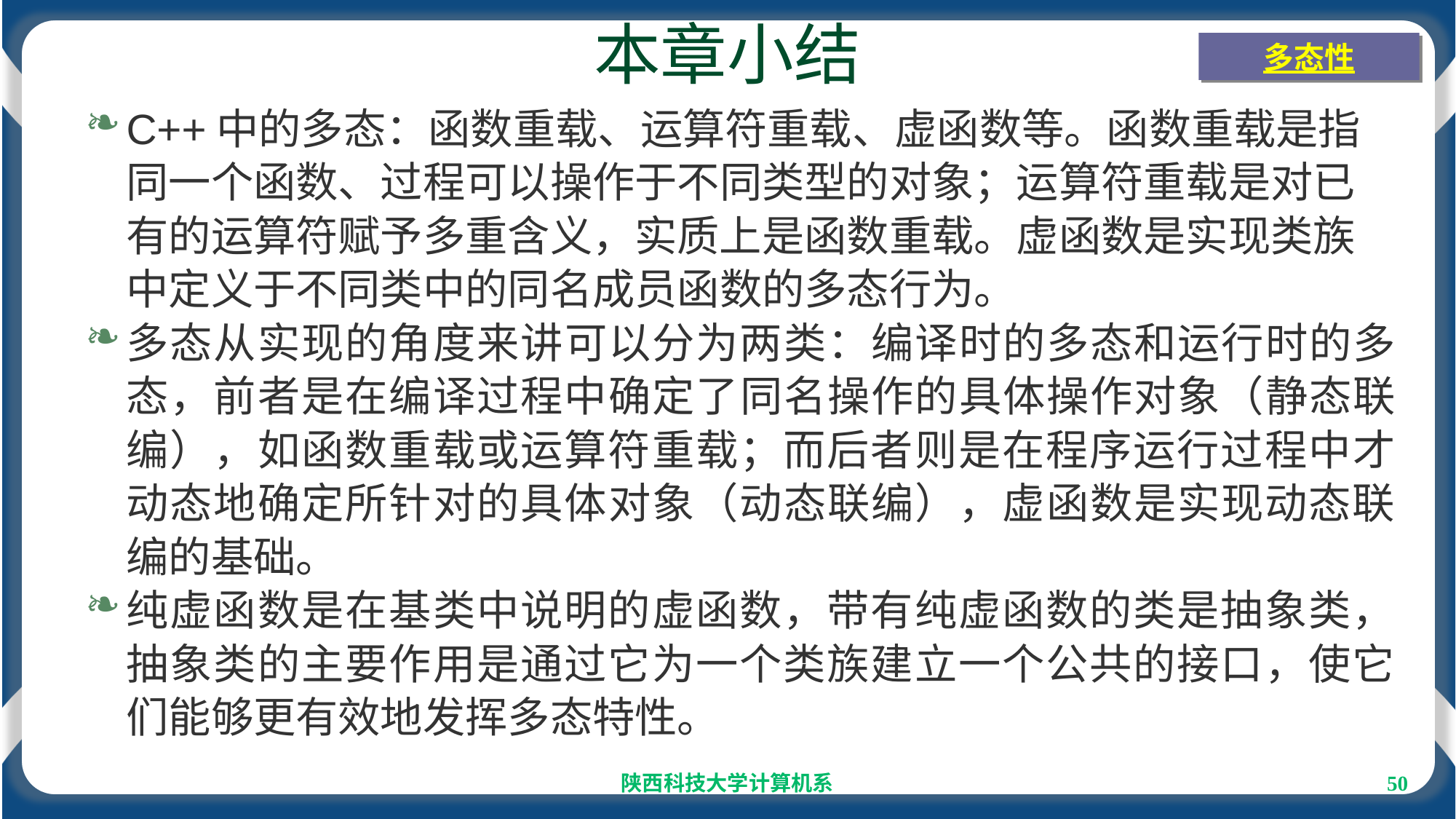

# 本章小结
多态性
C++中的多态：函数重载、运算符重载、虚函数等。函数重载是指同一个函数、过程可以操作于不同类型的对象；运算符重载是对已有的运算符赋予多重含义，实质上是函数重载。虚函数是实现类族中定义于不同类中的同名成员函数的多态行为。
多态从实现的角度来讲可以分为两类：编译时的多态和运行时的多态，前者是在编译过程中确定了同名操作的具体操作对象（静态联编），如函数重载或运算符重载；而后者则是在程序运行过程中才动态地确定所针对的具体对象（动态联编），虚函数是实现动态联编的基础。
纯虚函数是在基类中说明的虚函数，带有纯虚函数的类是抽象类，抽象类的主要作用是通过它为一个类族建立一个公共的接口，使它们能够更有效地发挥多态特性。
陕西科技大学计算机系
50